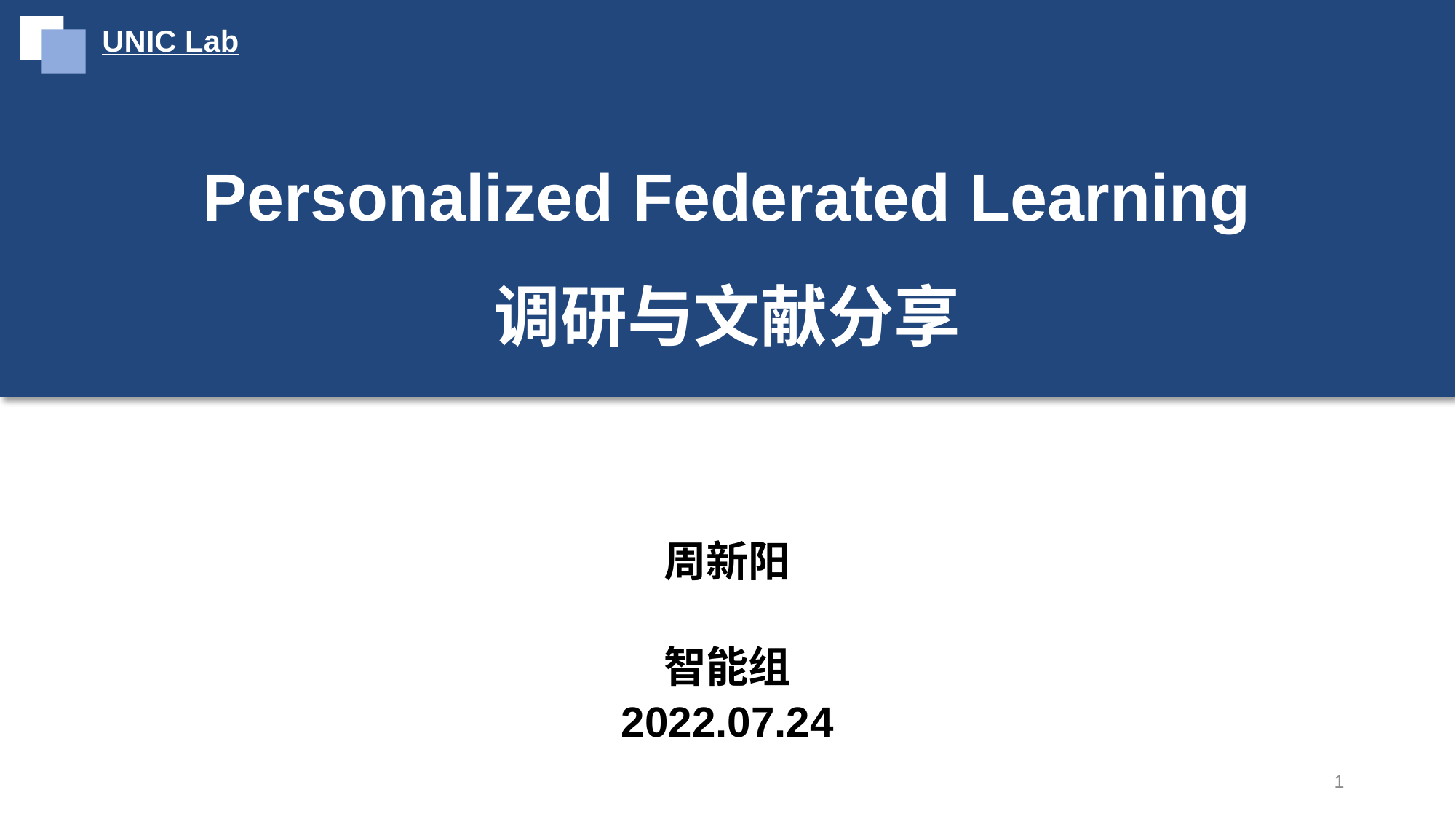

UNIC Lab

Personalized Federated Learning
调研与文献分享
周新阳

智能组
2022.07.24
1